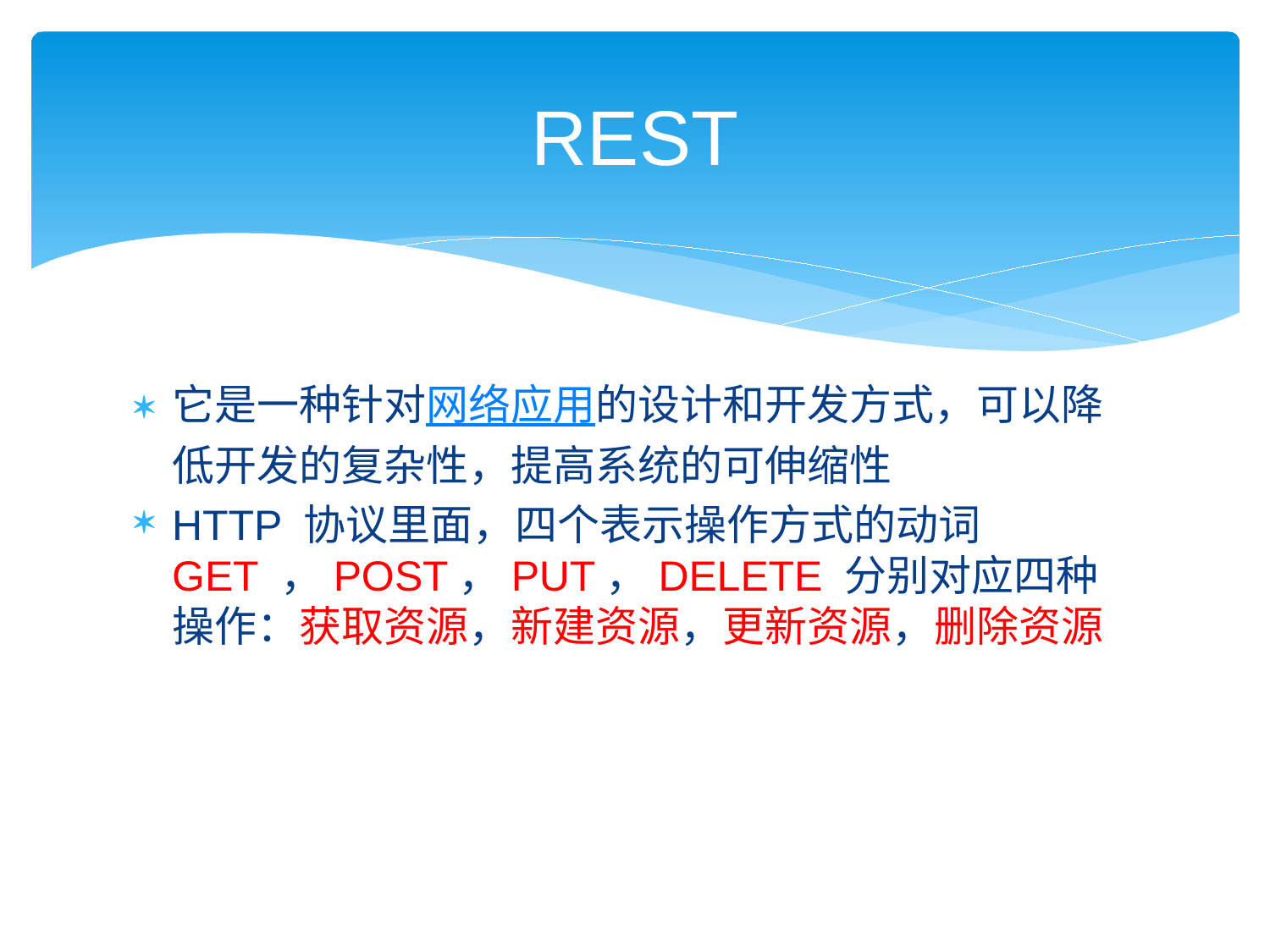

# REST
它是一种针对网络应用的设计和开发方式，可以降低开发的复杂性，提高系统的可伸缩性
HTTP 协议里面，四个表示操作方式的动词 GET ，POST，PUT，DELETE 分别对应四种操作：获取资源，新建资源，更新资源，删除资源